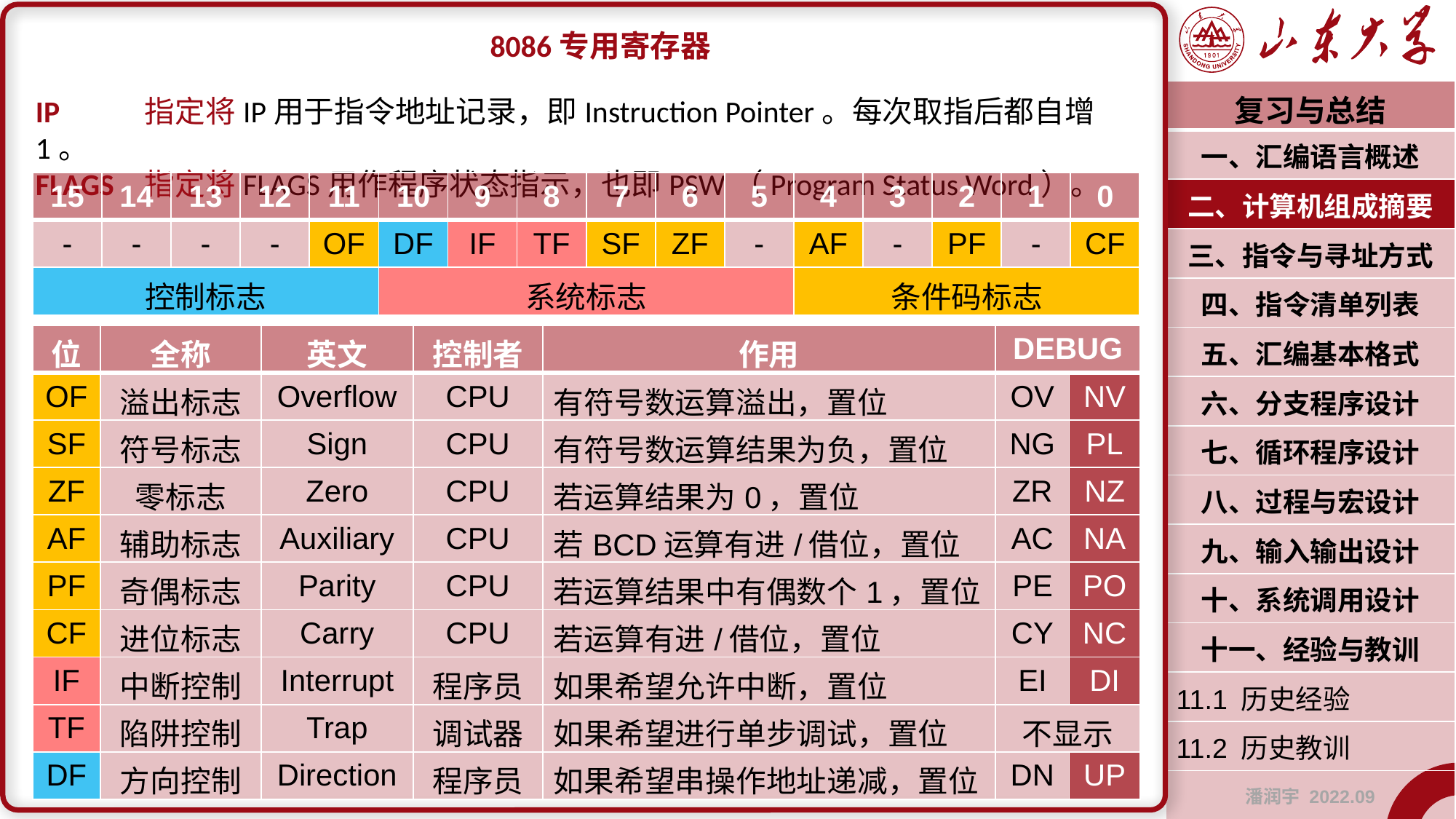

8086专用寄存器
| 复习与总结 |
| --- |
| 一、汇编语言概述 |
| 二、计算机组成摘要 |
| 三、指令与寻址方式 |
| 四、指令清单列表 |
| 五、汇编基本格式 |
| 六、分支程序设计 |
| 七、循环程序设计 |
| 八、过程与宏设计 |
| 九、输入输出设计 |
| 十、系统调用设计 |
| 十一、经验与教训 |
| 11.1 历史经验 |
| 11.2 历史教训 |
| 潘润宇 2022.09 |
IP	指定将IP用于指令地址记录，即Instruction Pointer。每次取指后都自增1。
FLAGS	指定将FLAGS用作程序状态指示，也即PSW（Program Status Word）。

| 15 | 14 | 13 | 12 | 11 | 10 | 9 | 8 | 7 | 6 | 5 | 4 | 3 | 2 | 1 | 0 |
| --- | --- | --- | --- | --- | --- | --- | --- | --- | --- | --- | --- | --- | --- | --- | --- |
| - | - | - | - | OF | DF | IF | TF | SF | ZF | - | AF | - | PF | - | CF |
| 控制标志 |  |  |  |  | 系统标志 |  |  |  |  |  | 条件码标志 |  |  |  |  |
| 位 | 全称 | 英文 | 控制者 | 作用 | DEBUG |  |
| --- | --- | --- | --- | --- | --- | --- |
| OF | 溢出标志 | Overflow | CPU | 有符号数运算溢出，置位 | OV | NV |
| SF | 符号标志 | Sign | CPU | 有符号数运算结果为负，置位 | NG | PL |
| ZF | 零标志 | Zero | CPU | 若运算结果为0，置位 | ZR | NZ |
| AF | 辅助标志 | Auxiliary | CPU | 若BCD运算有进/借位，置位 | AC | NA |
| PF | 奇偶标志 | Parity | CPU | 若运算结果中有偶数个1，置位 | PE | PO |
| CF | 进位标志 | Carry | CPU | 若运算有进/借位，置位 | CY | NC |
| IF | 中断控制 | Interrupt | 程序员 | 如果希望允许中断，置位 | EI | DI |
| TF | 陷阱控制 | Trap | 调试器 | 如果希望进行单步调试，置位 | 不显示 |  |
| DF | 方向控制 | Direction | 程序员 | 如果希望串操作地址递减，置位 | DN | UP |